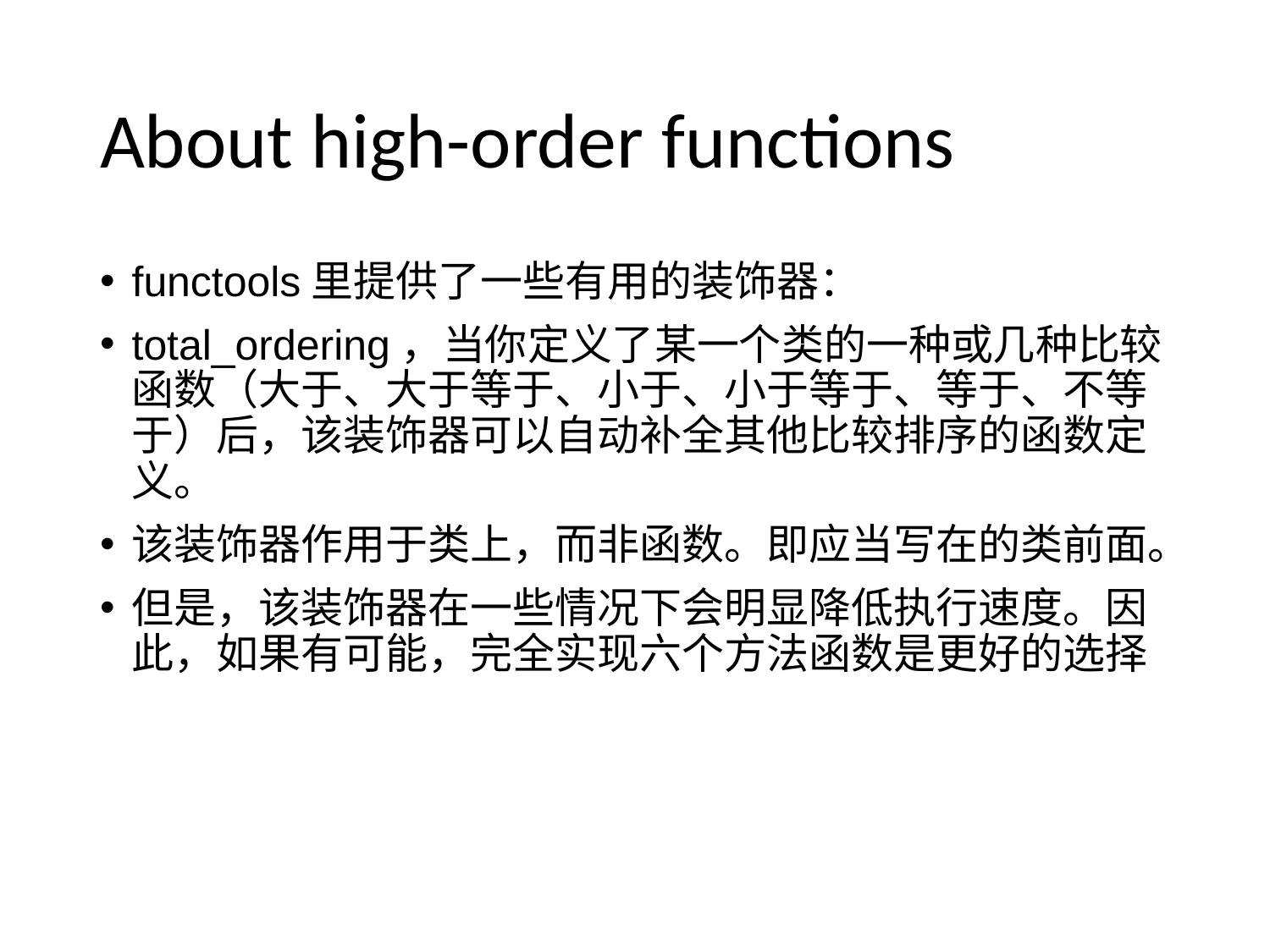

# About high-order functions
functools里提供了一些有用的装饰器：
total_ordering，当你定义了某一个类的一种或几种比较函数（大于、大于等于、小于、小于等于、等于、不等于）后，该装饰器可以自动补全其他比较排序的函数定义。
该装饰器作用于类上，而非函数。即应当写在的类前面。
但是，该装饰器在一些情况下会明显降低执行速度。因此，如果有可能，完全实现六个方法函数是更好的选择